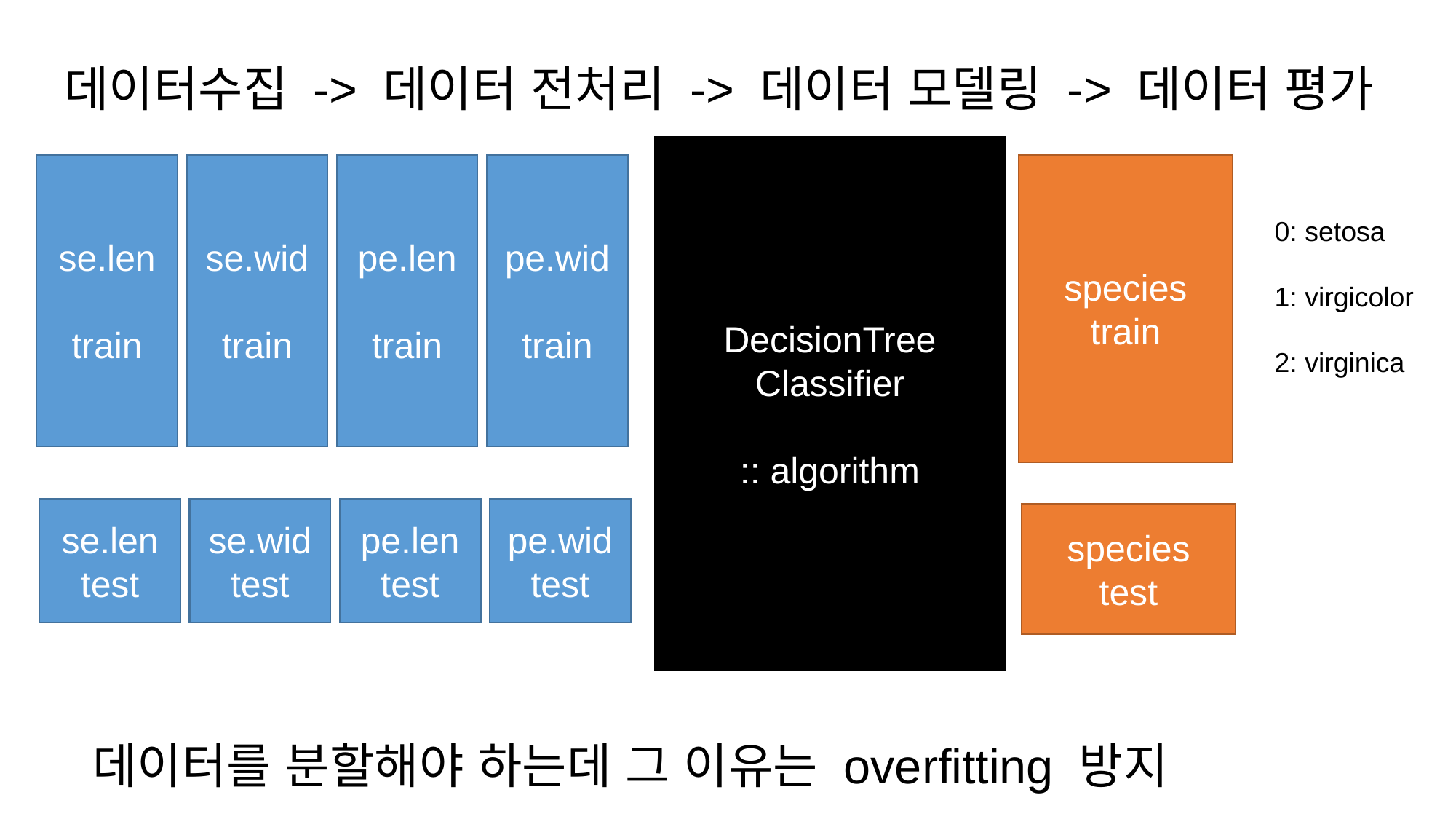

데이터수집 -> 데이터 전처리 -> 데이터 모델링 -> 데이터 평가
DecisionTree
Classifier

:: algorithm
se.len

train
se.wid

train
pe.len

train
pe.wid

train
species
train
0: setosa

1: virgicolor

2: virginica
se.len
test
se.wid
test
pe.len
test
pe.wid
test
species
test
데이터를 분할해야 하는데 그 이유는 overfitting 방지